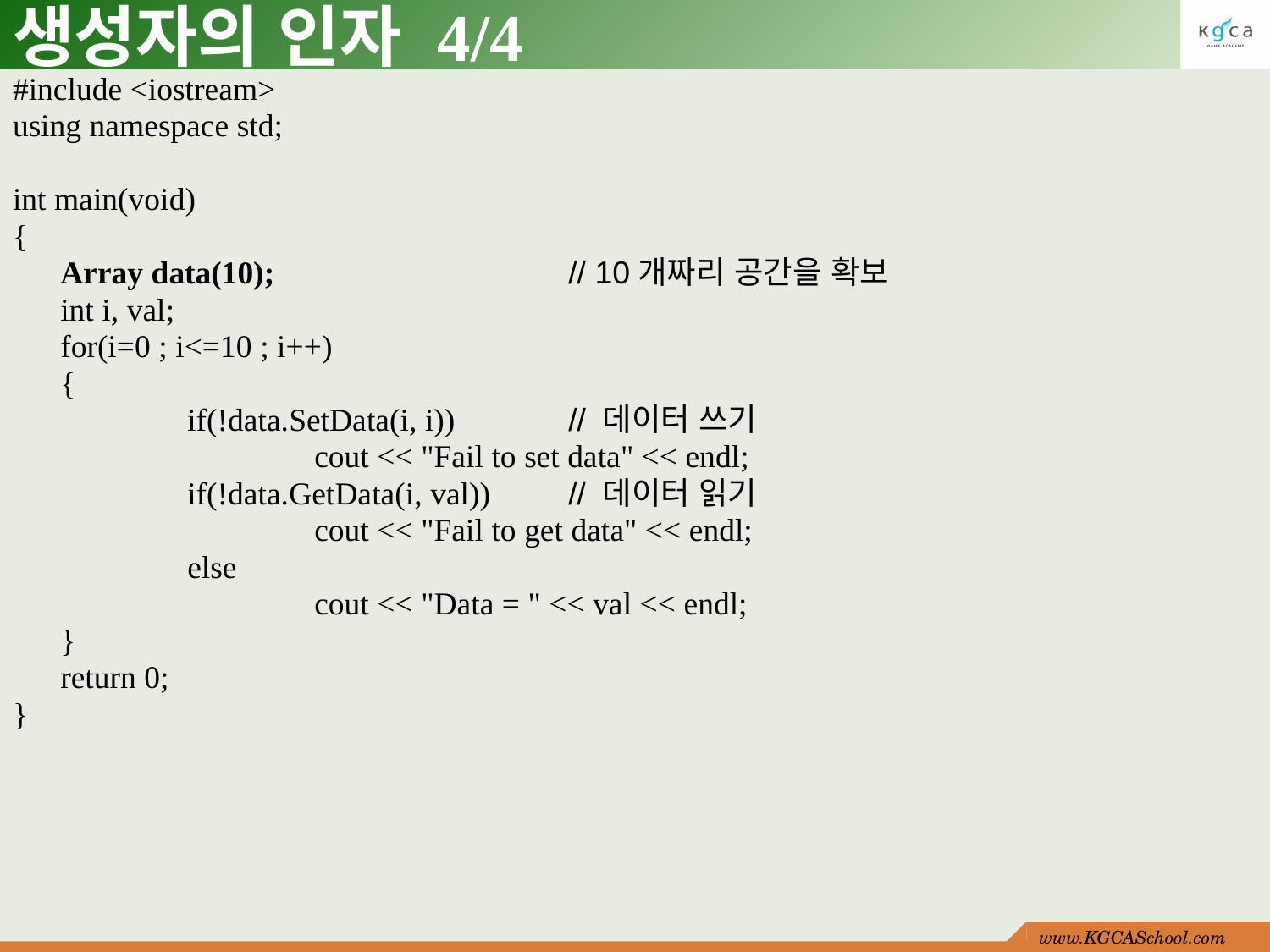

# 생성자의 인자 4/4
#include <iostream>
using namespace std;

int main(void)
{
	Array data(10);			// 10개짜리 공간을 확보
	int i, val;
	for(i=0 ; i<=10 ; i++)
	{
		if(!data.SetData(i, i))	// 데이터 쓰기
			cout << "Fail to set data" << endl;
		if(!data.GetData(i, val))	// 데이터 읽기
			cout << "Fail to get data" << endl;
		else
			cout << "Data = " << val << endl;
	}
	return 0;
}